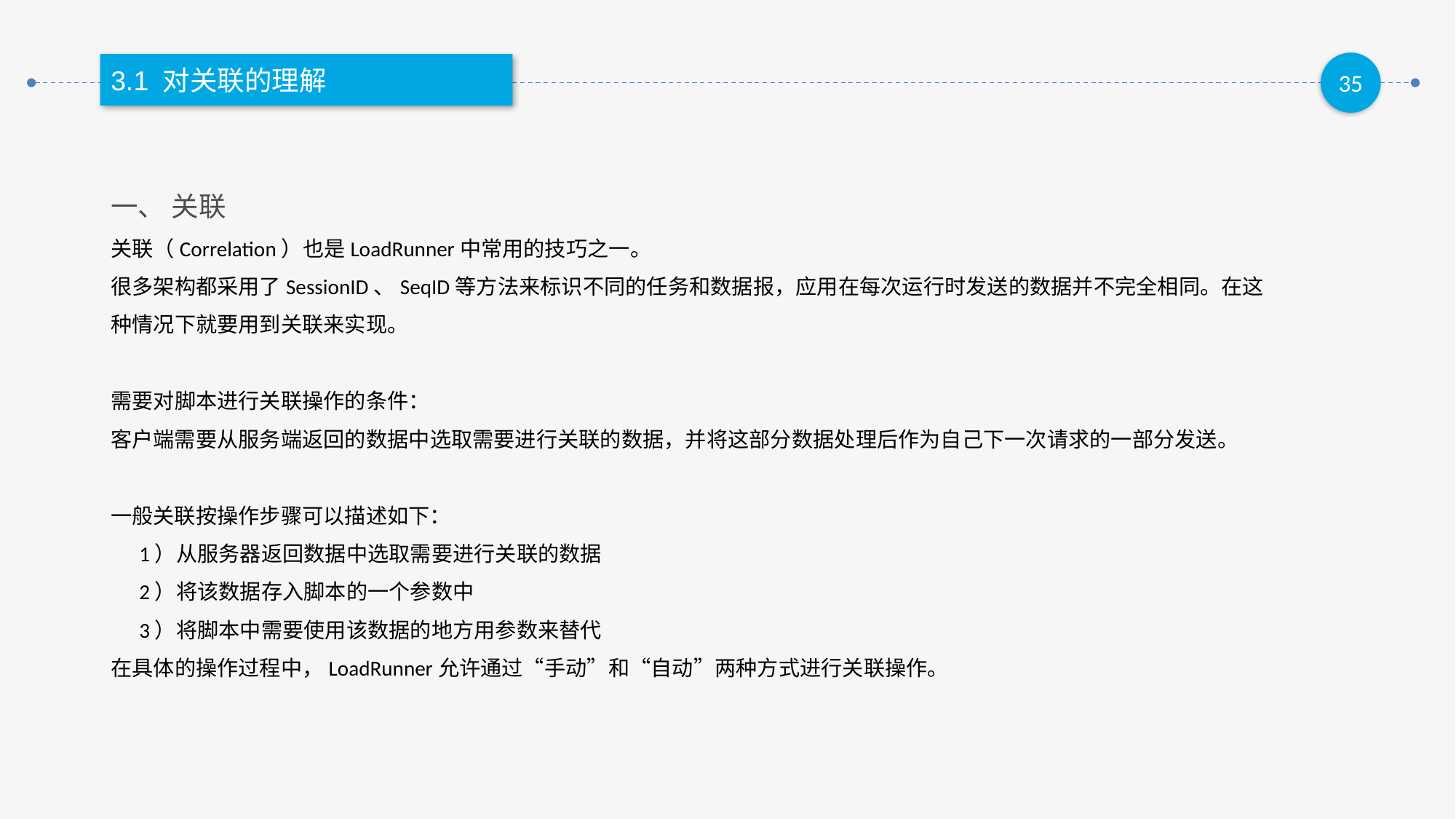

3.1 对关联的理解
一、 关联
关联（Correlation）也是LoadRunner中常用的技巧之一。
很多架构都采用了SessionID、SeqID等方法来标识不同的任务和数据报，应用在每次运行时发送的数据并不完全相同。在这种情况下就要用到关联来实现。

需要对脚本进行关联操作的条件：
客户端需要从服务端返回的数据中选取需要进行关联的数据，并将这部分数据处理后作为自己下一次请求的一部分发送。

一般关联按操作步骤可以描述如下：
      1）从服务器返回数据中选取需要进行关联的数据
      2）将该数据存入脚本的一个参数中
      3）将脚本中需要使用该数据的地方用参数来替代
在具体的操作过程中，LoadRunner允许通过“手动”和“自动”两种方式进行关联操作。